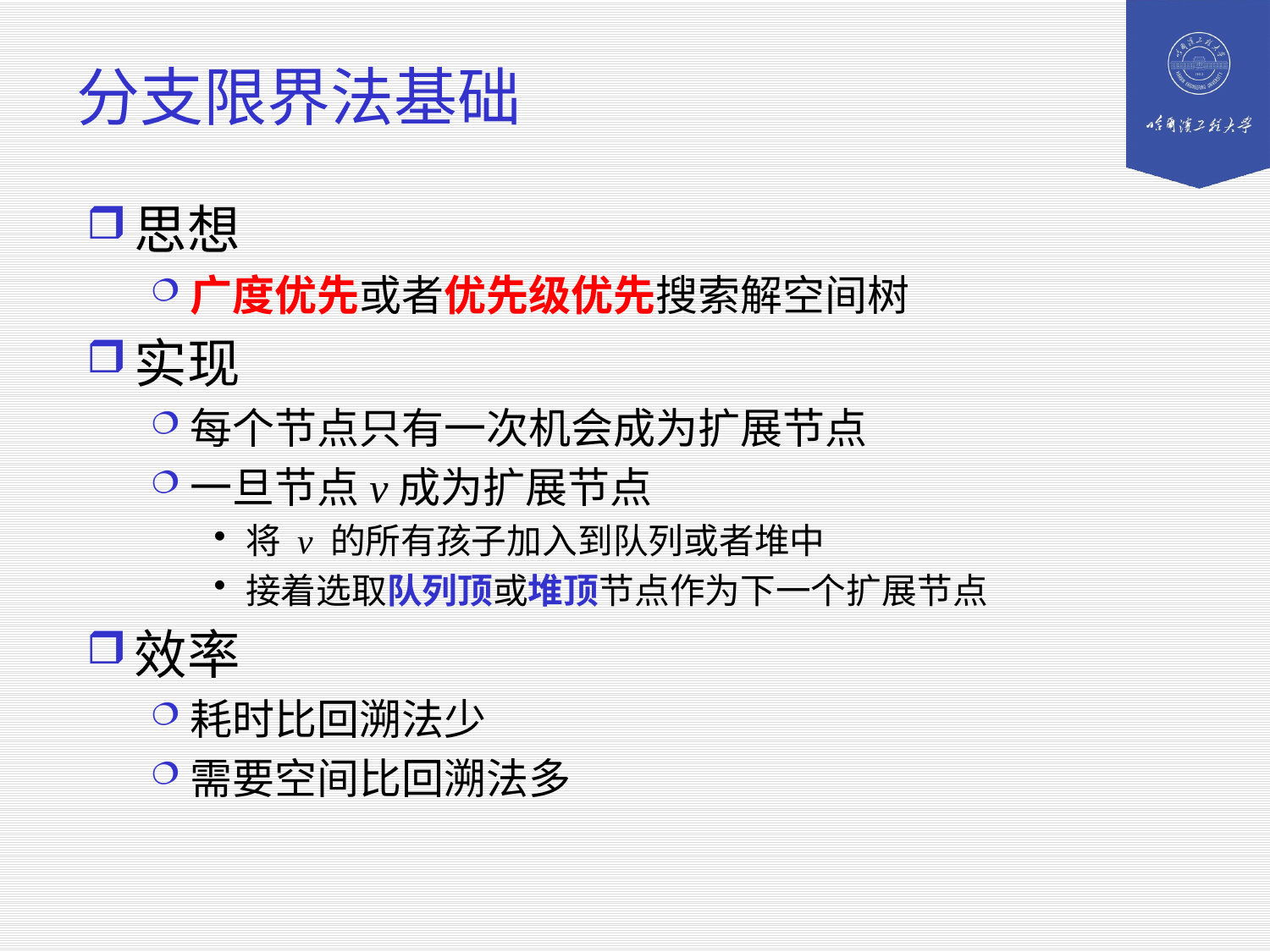

# 分支限界法基础
思想
广度优先或者优先级优先搜索解空间树
实现
每个节点只有一次机会成为扩展节点
一旦节点v成为扩展节点
将 v 的所有孩子加入到队列或者堆中
接着选取队列顶或堆顶节点作为下一个扩展节点
效率
耗时比回溯法少
需要空间比回溯法多